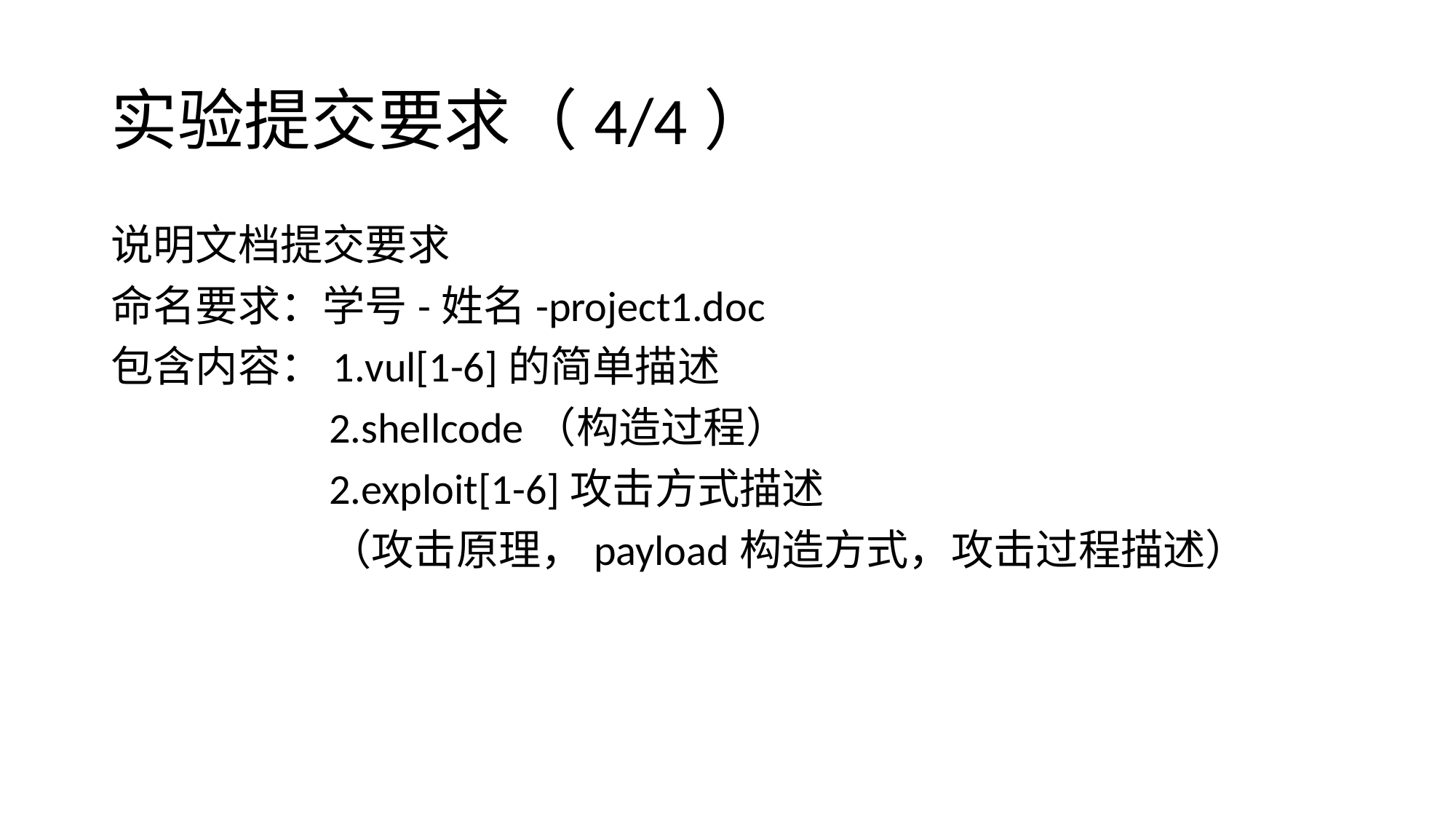

# 实验提交要求（4/4）
说明文档提交要求
命名要求：学号-姓名-project1.doc
包含内容：1.vul[1-6]的简单描述
		2.shellcode（构造过程）
		2.exploit[1-6]攻击方式描述
		（攻击原理，payload构造方式，攻击过程描述）